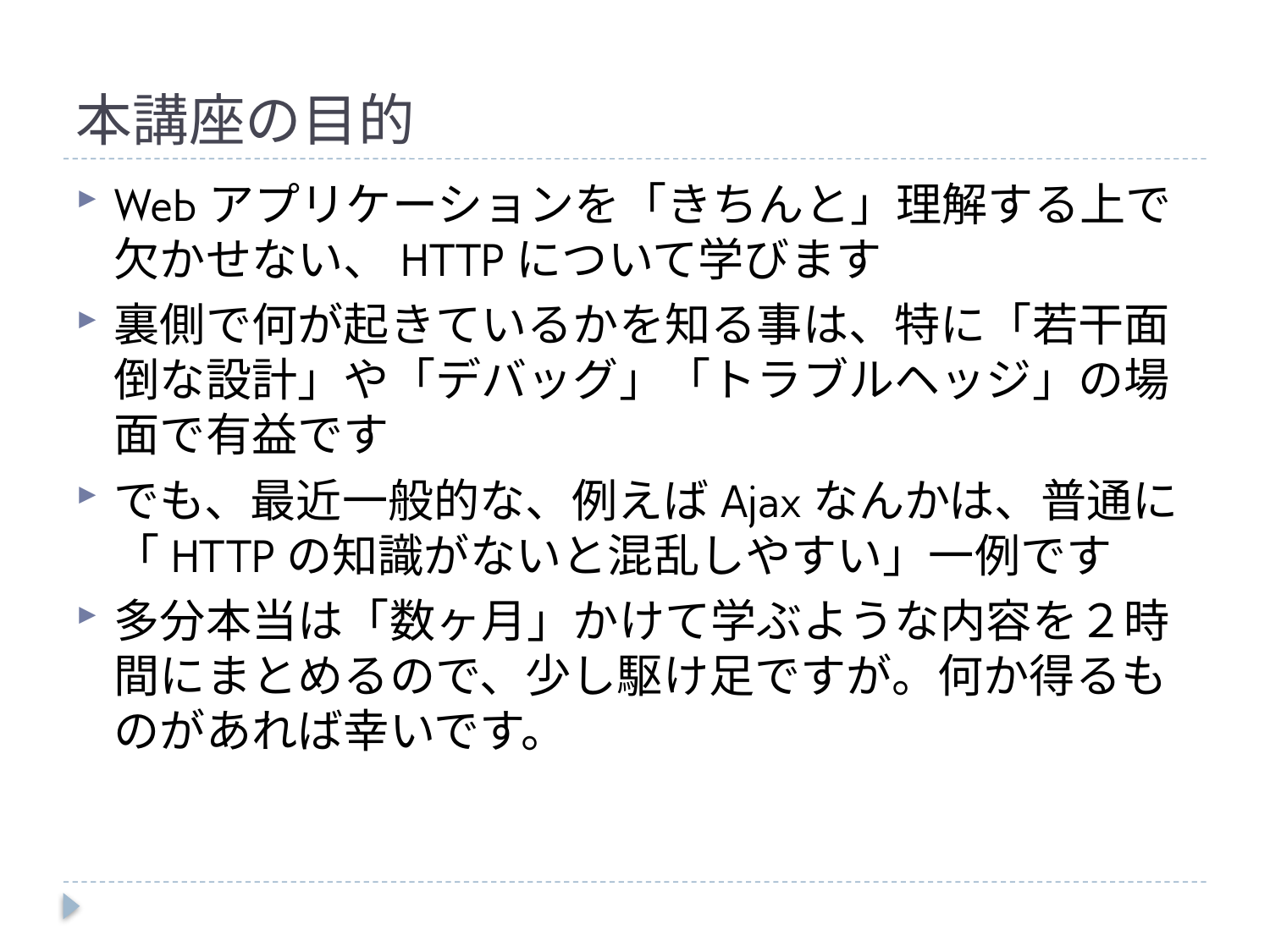

# 本講座の目的
Webアプリケーションを「きちんと」理解する上で欠かせない、HTTPについて学びます
裏側で何が起きているかを知る事は、特に「若干面倒な設計」や「デバッグ」「トラブルヘッジ」の場面で有益です
でも、最近一般的な、例えばAjaxなんかは、普通に「HTTPの知識がないと混乱しやすい」一例です
多分本当は「数ヶ月」かけて学ぶような内容を２時間にまとめるので、少し駆け足ですが。何か得るものがあれば幸いです。